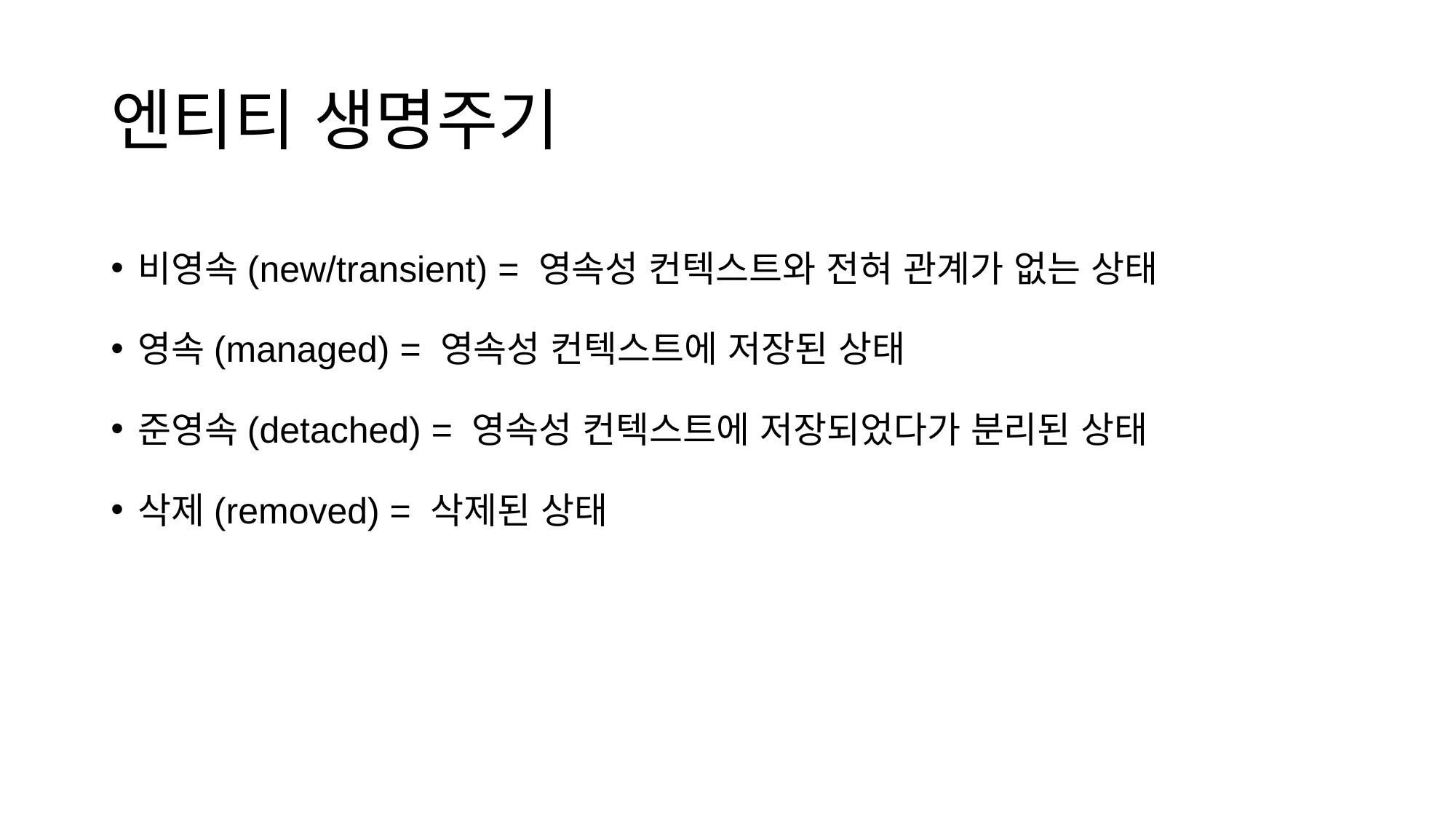

# 엔티티 생명주기
비영속(new/transient) = 영속성 컨텍스트와 전혀 관계가 없는 상태
영속(managed) = 영속성 컨텍스트에 저장된 상태
준영속(detached) = 영속성 컨텍스트에 저장되었다가 분리된 상태
삭제(removed) = 삭제된 상태